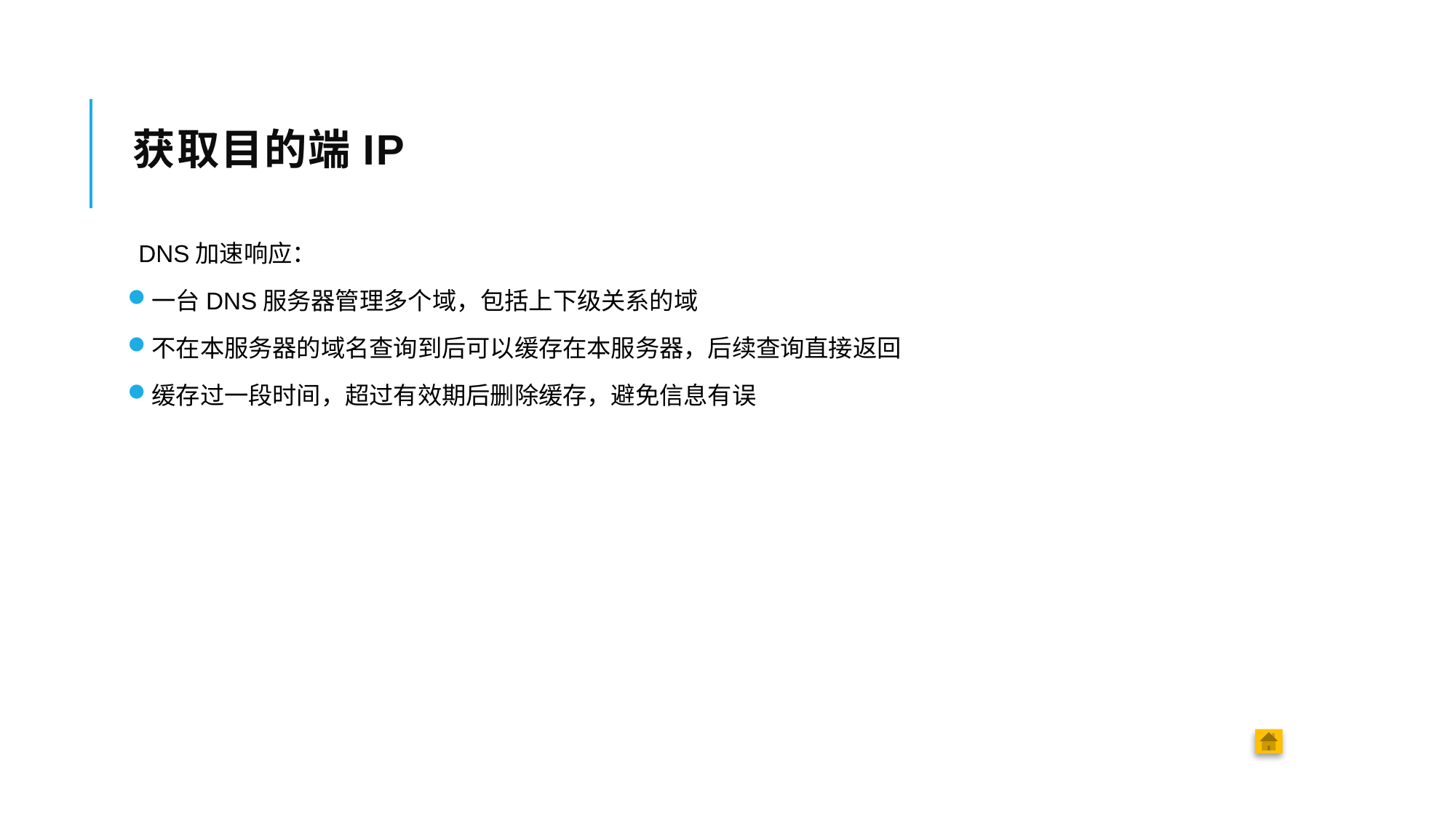

# 获取目的端IP
DNS加速响应：
一台DNS服务器管理多个域，包括上下级关系的域
不在本服务器的域名查询到后可以缓存在本服务器，后续查询直接返回
缓存过一段时间，超过有效期后删除缓存，避免信息有误